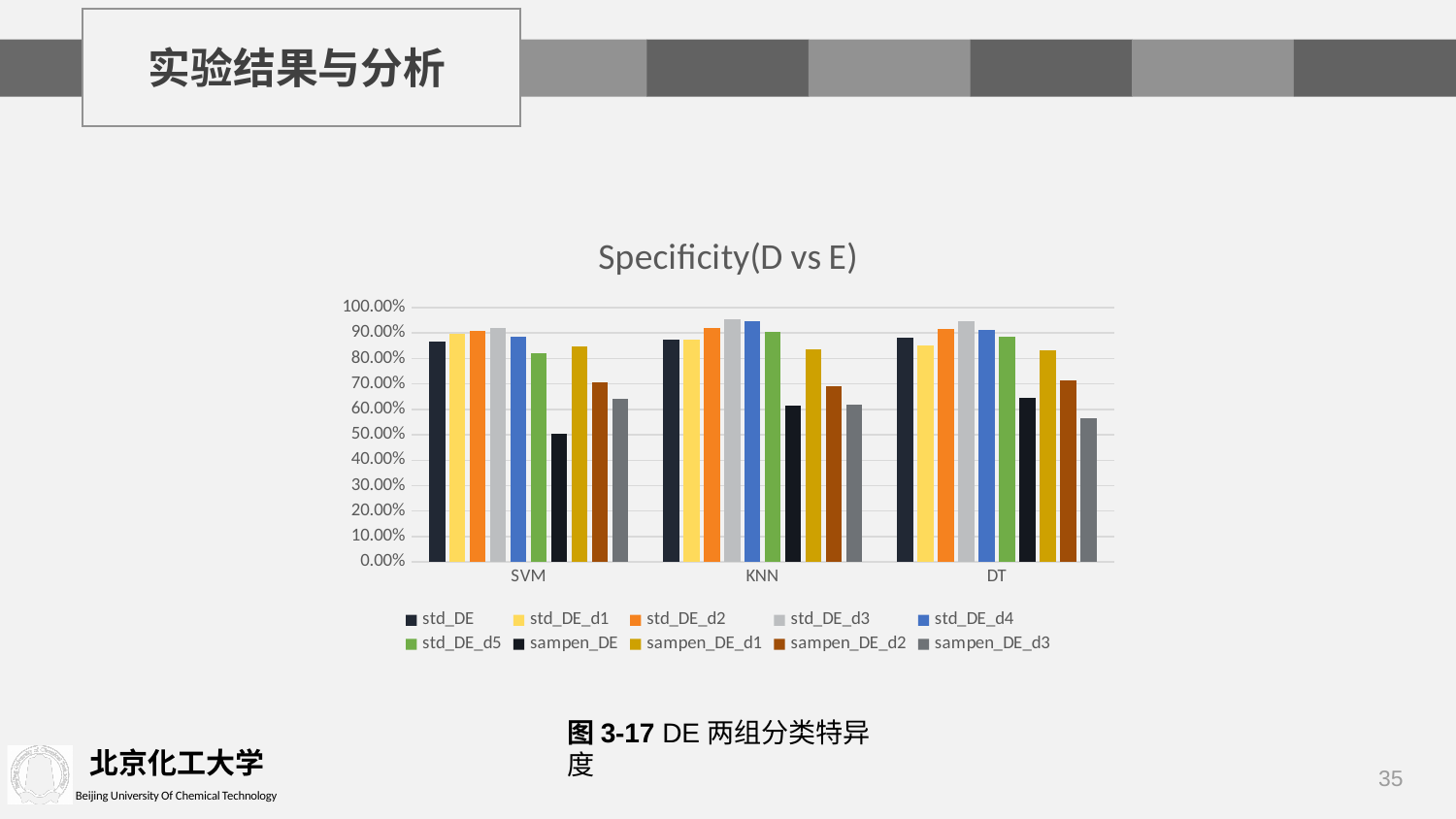

实验结果与分析

### Chart: Specificity(D vs E)

| Category | std_DE | std_DE_d1 | std_DE_d2 | std_DE_d3 | std_DE_d4 | std_DE_d5 | sampen_DE | sampen_DE_d1 | sampen_DE_d2 | sampen_DE_d3 |
|---|---|---|---|---|---|---|---|---|---|---|
| SVM | 0.865143 | 0.89728 | 0.907328 | 0.918771 | 0.885992 | 0.821839 | 0.505173 | 0.849248 | 0.704978 | 0.640193 |
| KNN | 0.87276 | 0.875328 | 0.918656 | 0.952296 | 0.944766 | 0.904774 | 0.614153 | 0.836903 | 0.691925 | 0.616907 |
| DT | 0.882302 | 0.852402 | 0.915317 | 0.947011 | 0.913866 | 0.883822 | 0.646611 | 0.833525 | 0.712999 | 0.566614 |
图3-17 DE两组分类特异度
35